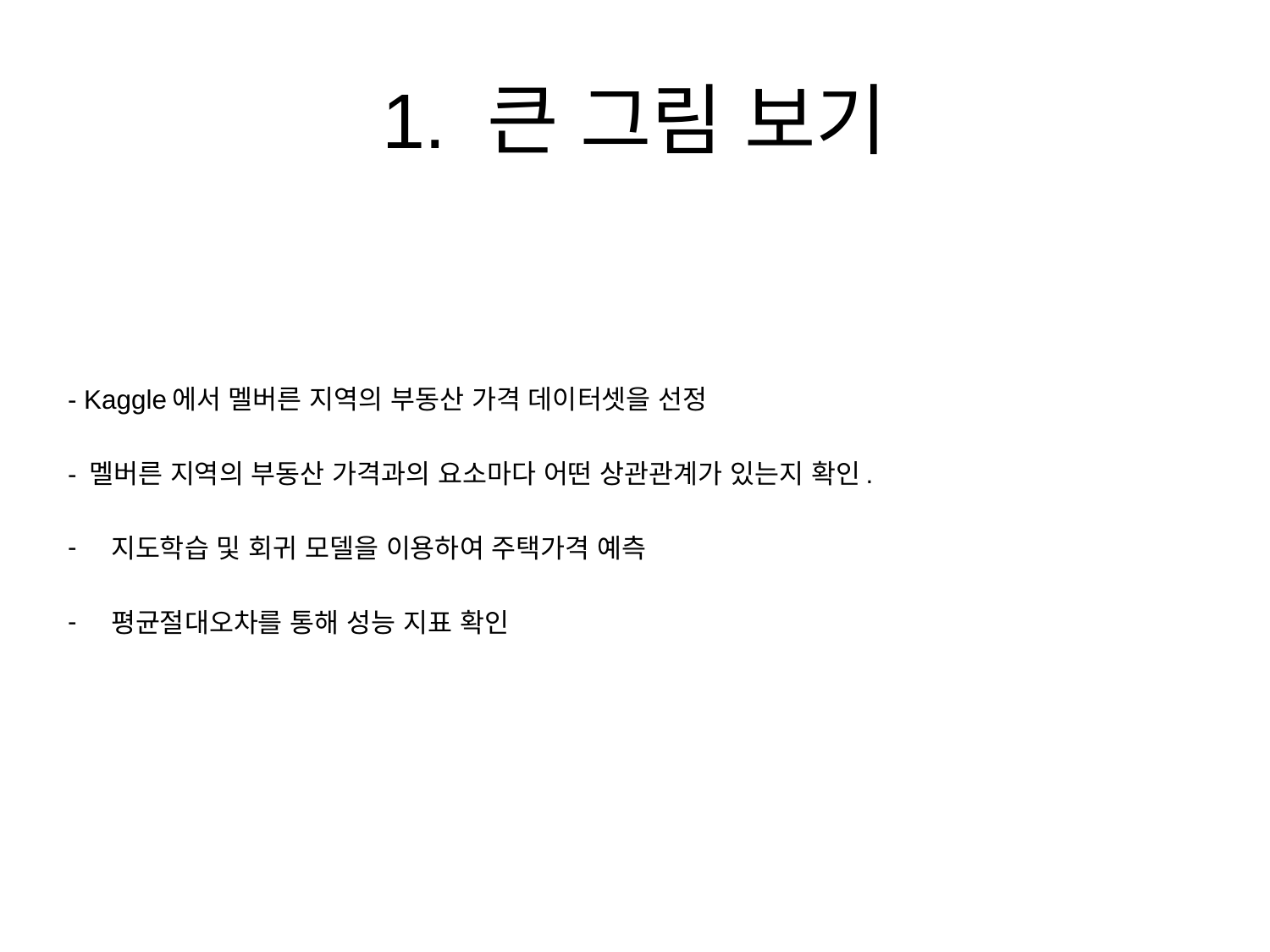

# 1. 큰 그림 보기
- Kaggle에서 멜버른 지역의 부동산 가격 데이터셋을 선정

- 멜버른 지역의 부동산 가격과의 요소마다 어떤 상관관계가 있는지 확인.

지도학습 및 회귀 모델을 이용하여 주택가격 예측

평균절대오차를 통해 성능 지표 확인